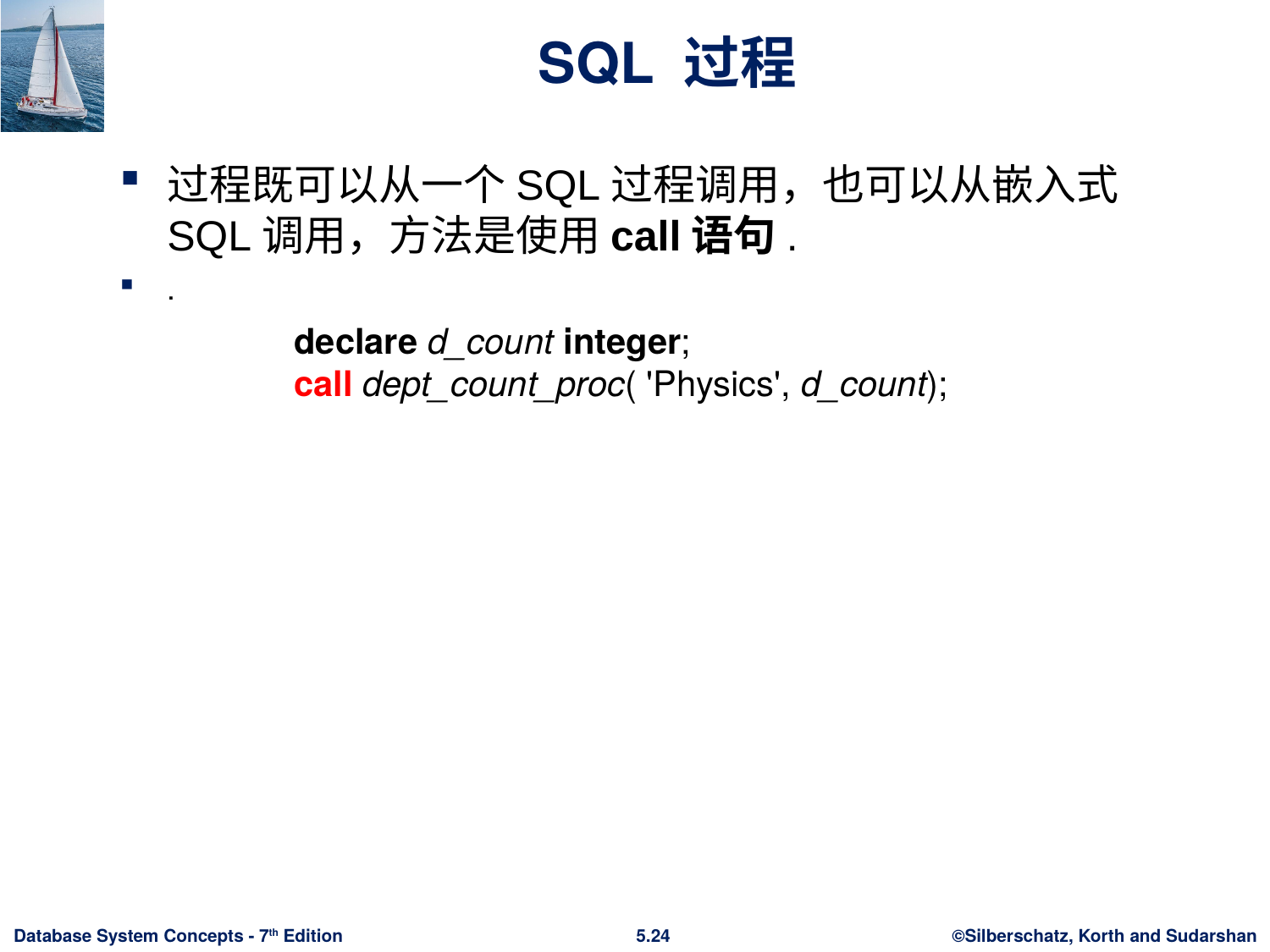

# SQL 过程
过程既可以从一个SQL过程调用，也可以从嵌入式SQL调用，方法是使用call语句.
.
		declare d_count integer;
	call dept_count_proc( 'Physics', d_count);